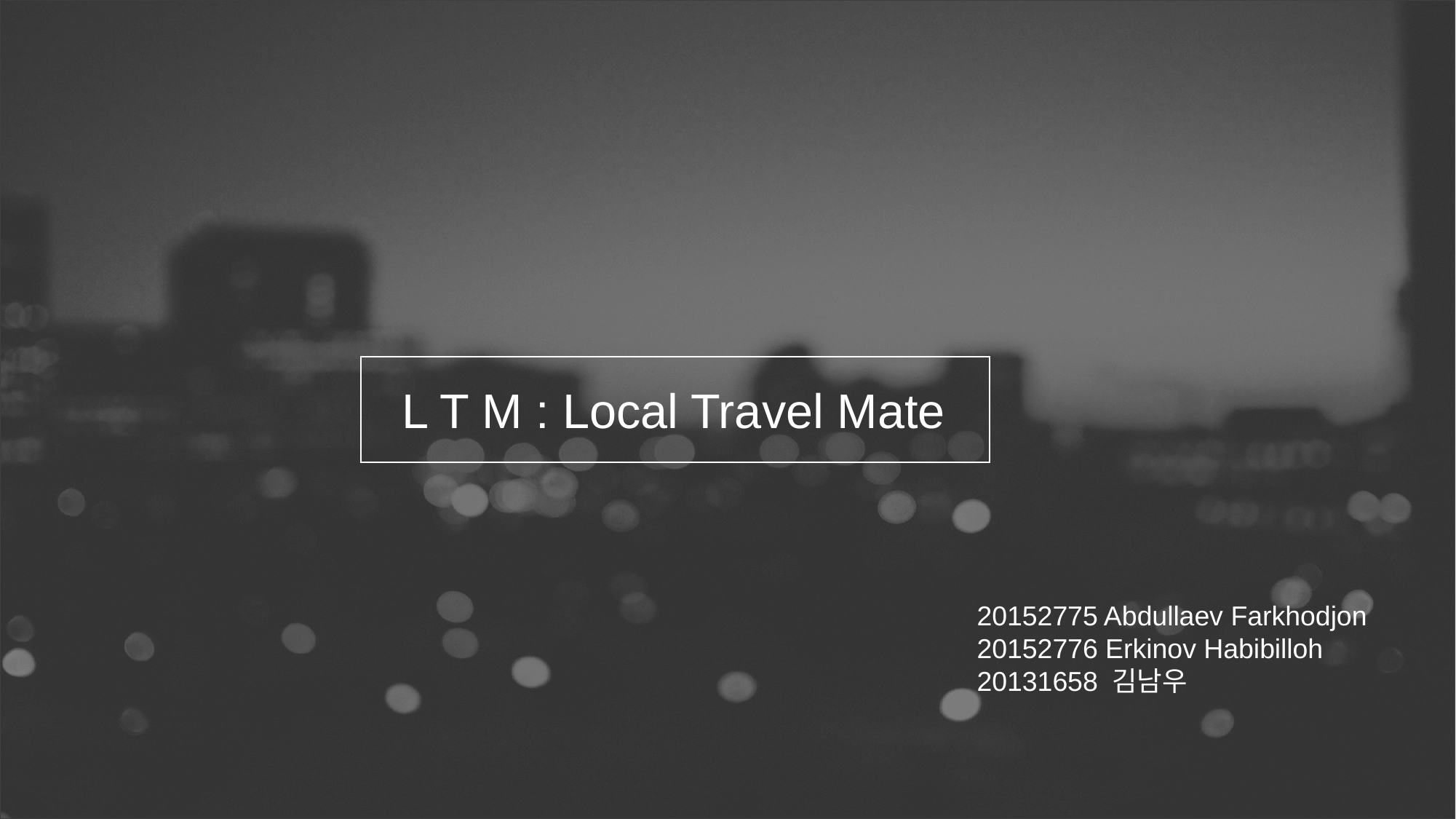

L T M : Local Travel Mate
20152775 Abdullaev Farkhodjon
20152776 Erkinov Habibilloh
20131658 김남우